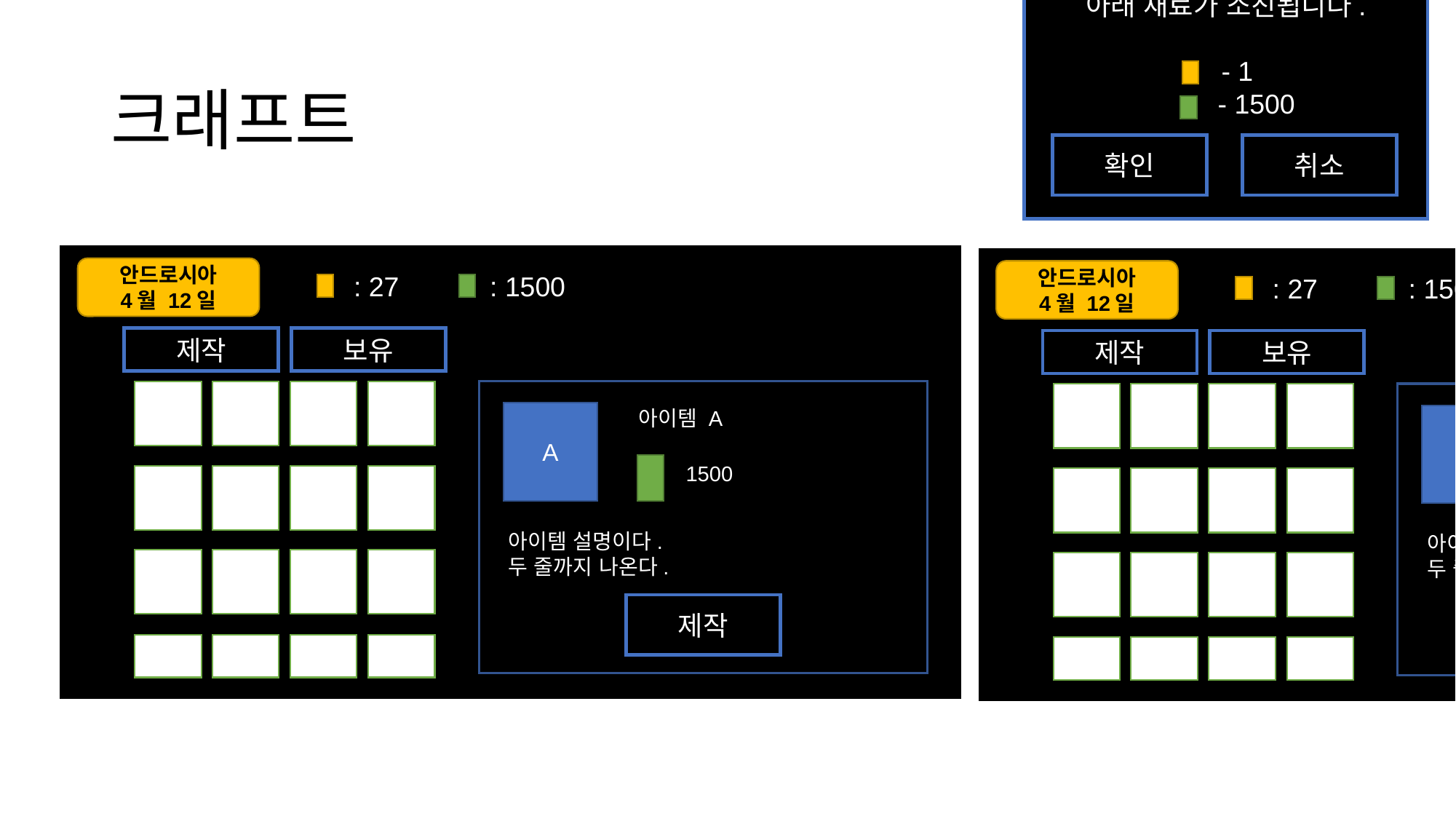

제작을 진행하시겠습니까?
아래 재료가 소진됩니다.

   - 1
        - 1500

확인
취소
# 크래프트

안드로시아
4월 12일
안드로시아
4월 12일
: 27
: 1500
: 27
: 1500

제작
보유
제작
보유

아이템 A
A
1500

아이템 설명이다.
두 줄까지 나온다.

아이템 A
A
보유 개수 10개
아이템 설명이다.
두 줄까지 나온다.

제작